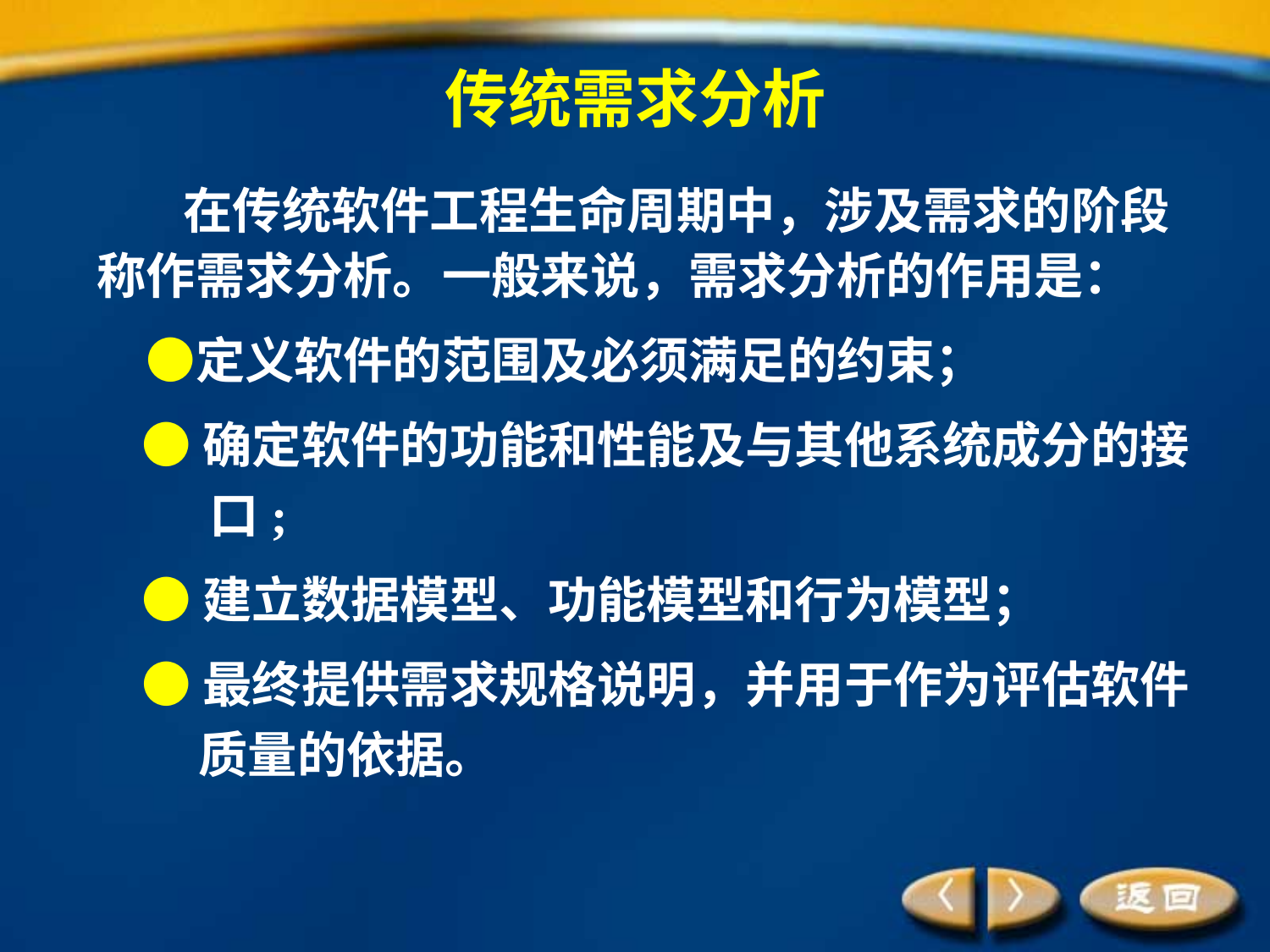

# 传统需求分析
        在传统软件工程生命周期中，涉及需求的阶段称作需求分析。一般来说，需求分析的作用是：
　●定义软件的范围及必须满足的约束；
    ●确定软件的功能和性能及与其他系统成分的接
         口;
    ●建立数据模型、功能模型和行为模型；
    ●最终提供需求规格说明，并用于作为评估软件
        质量的依据。